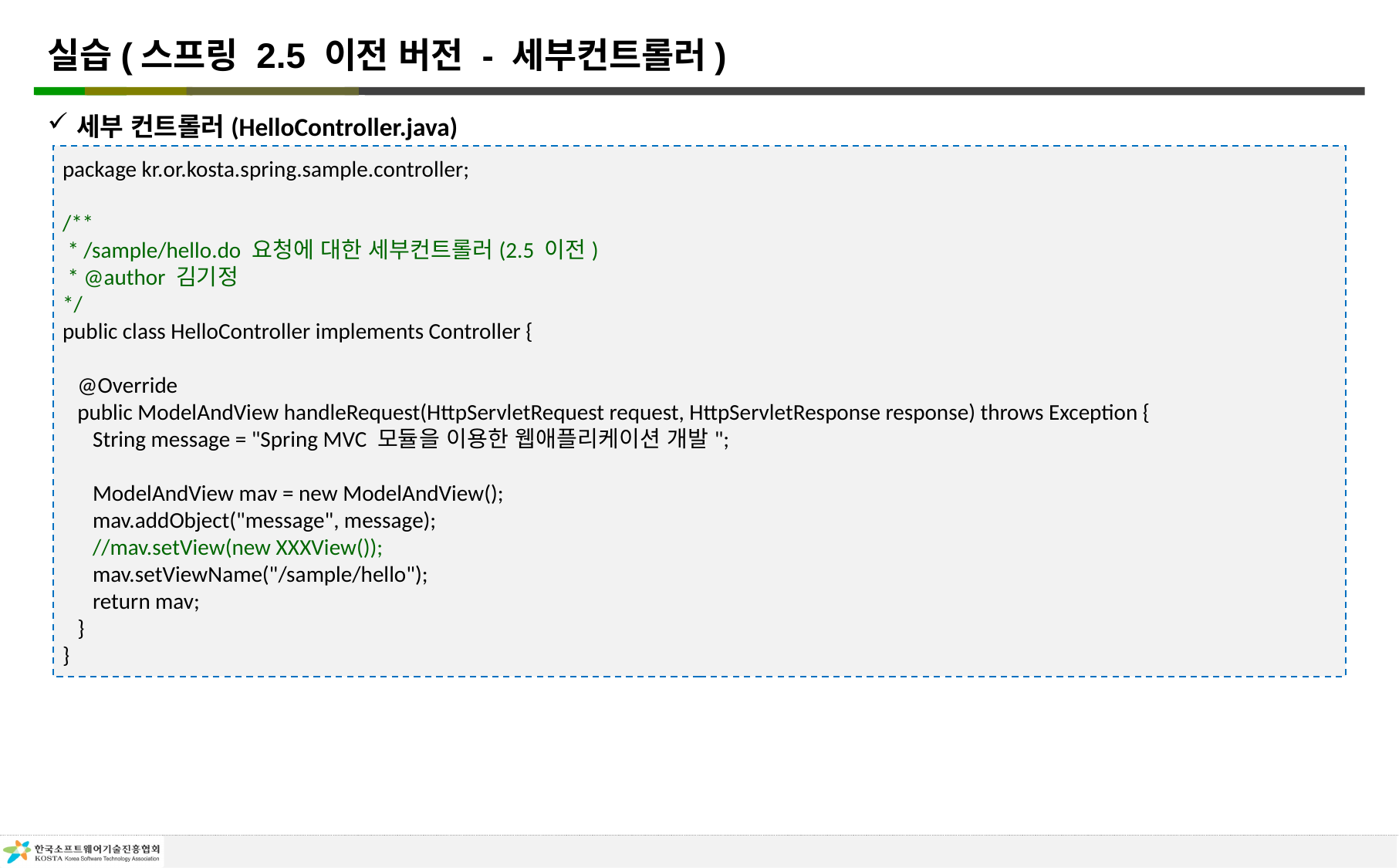

# 실습(스프링 2.5 이전 버전 - 세부컨트롤러)
세부 컨트롤러(HelloController.java)
package kr.or.kosta.spring.sample.controller;

/**
 * /sample/hello.do 요청에 대한 세부컨트롤러(2.5 이전)
 * @author 김기정
*/
public class HelloController implements Controller {

   @Override
   public ModelAndView handleRequest(HttpServletRequest request, HttpServletResponse response) throws Exception {
      String message = "Spring MVC 모듈을 이용한 웹애플리케이션 개발";

      ModelAndView mav = new ModelAndView();
      mav.addObject("message", message);
      //mav.setView(new XXXView());
      mav.setViewName("/sample/hello");
      return mav;
   }
}